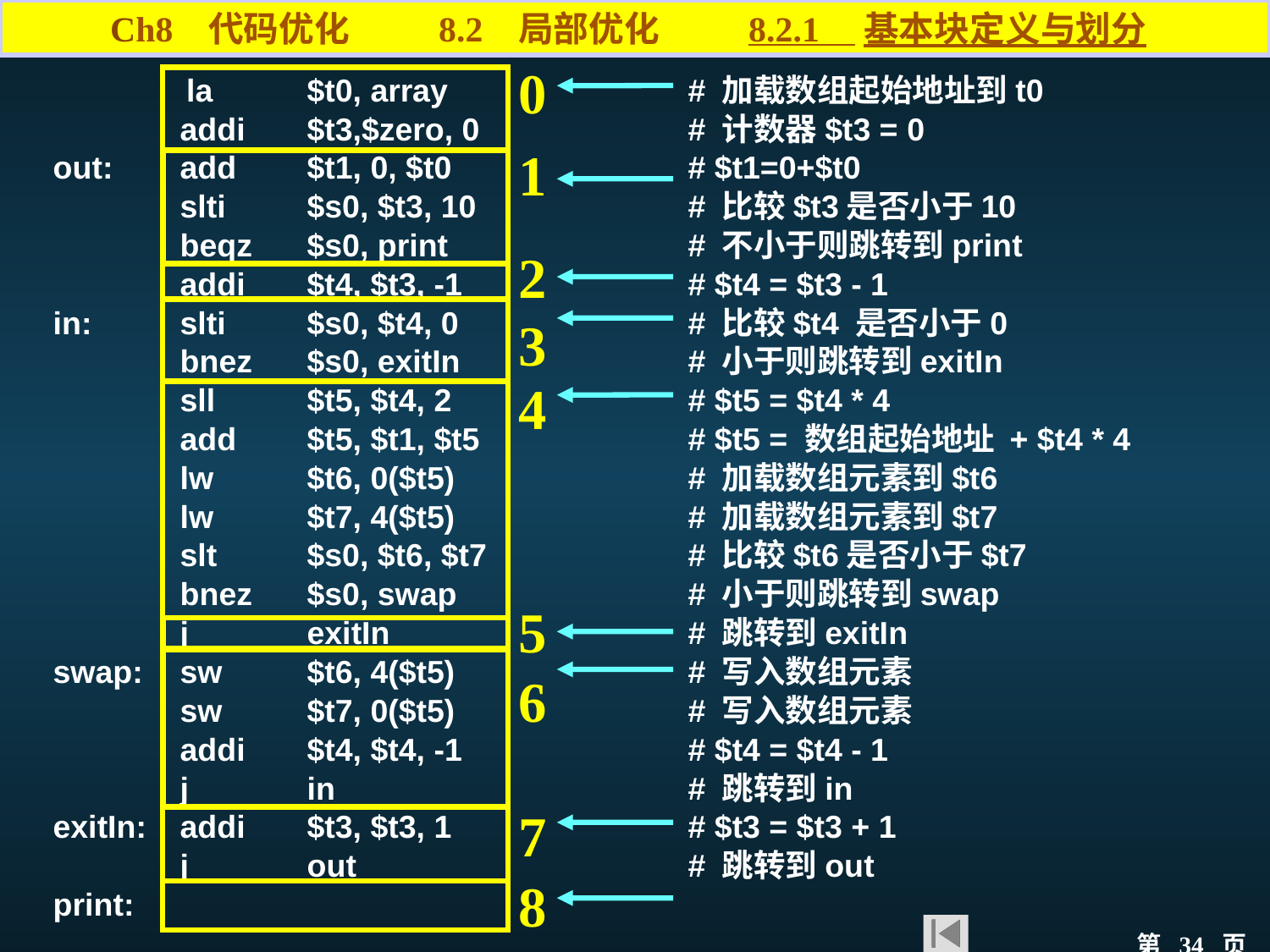

Ch8   代码优化          8.2   局部优化          8.2.1    基本块定义与划分
               la 	$t0, array		# 加载数组起始地址到t0
	addi 	$t3,$zero, 0	           	# 计数器$t3 = 0
out:	add 	$t1, 0, $t0	          	# $t1=0+$t0
	slti 	$s0, $t3, 10		# 比较$t3是否小于10
	beqz 	$s0, print		# 不小于则跳转到print
	addi 	$t4, $t3, -1		# $t4 = $t3 - 1
in:	slti	$s0, $t4, 0		# 比较$t4 是否小于0
	bnez	$s0, exitIn		# 小于则跳转到exitIn
	sll	$t5, $t4, 2    		# $t5 = $t4 * 4
	add 	$t5, $t1, $t5		# $t5 = 数组起始地址 + $t4 * 4
	lw 	$t6, 0($t5)		# 加载数组元素到$t6
	lw	$t7, 4($t5)		# 加载数组元素到$t7
	slt 	$s0, $t6, $t7		# 比较$t6是否小于$t7
	bnez 	$s0, swap		# 小于则跳转到swap
	j 	exitIn			# 跳转到exitIn
swap:	sw 	$t6, 4($t5)		# 写入数组元素
	sw 	$t7, 0($t5)		# 写入数组元素
	addi 	$t4, $t4, -1		# $t4 = $t4 - 1
	j 	in			# 跳转到in
exitIn:	addi 	$t3, $t3, 1		# $t3 = $t3 + 1
	j 	out			# 跳转到out
print:
0
1
2
3
4
5
6
7
8